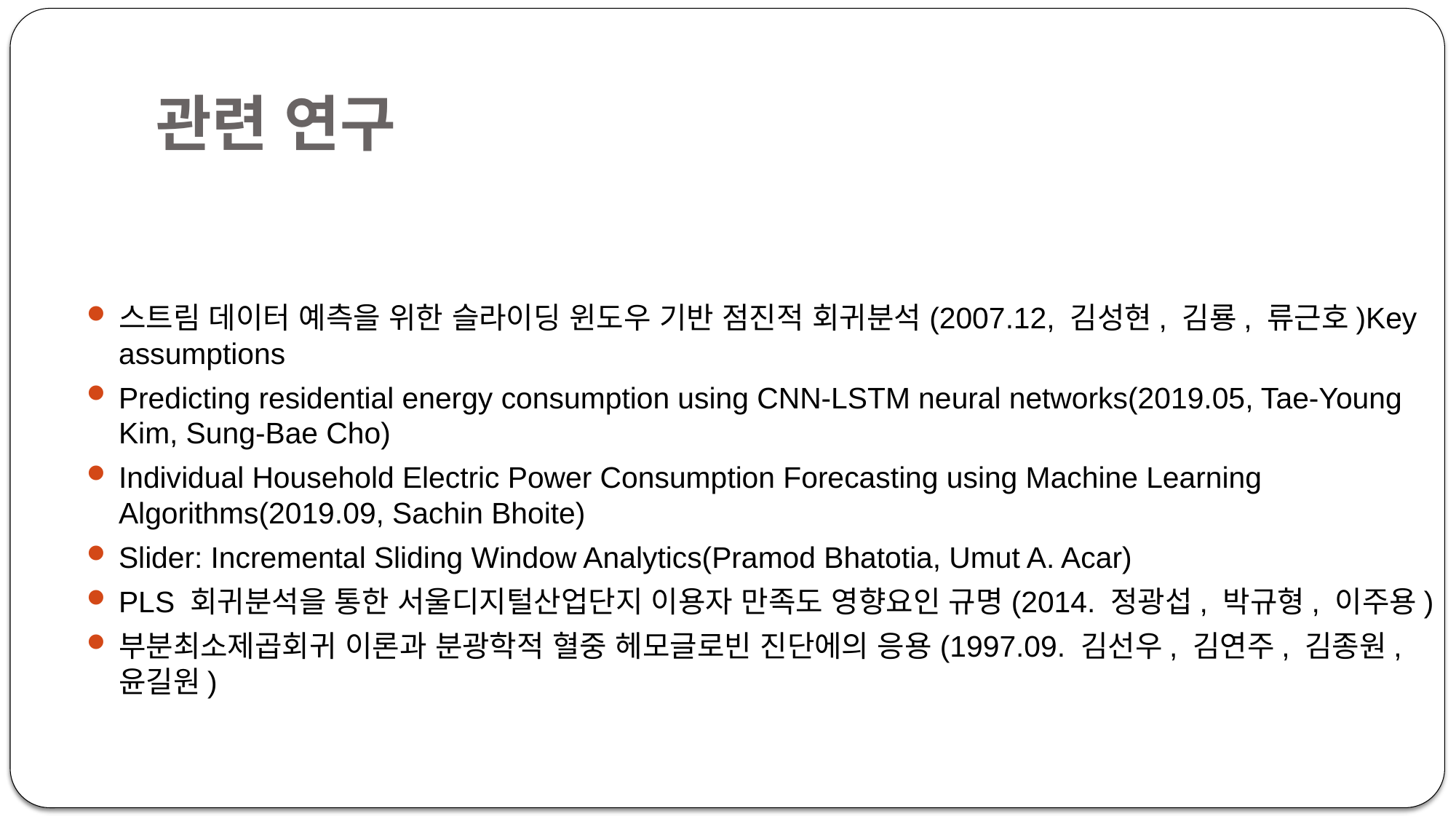

# 관련 연구
스트림 데이터 예측을 위한 슬라이딩 윈도우 기반 점진적 회귀분석(2007.12, 김성현, 김룡, 류근호)Key assumptions
Predicting residential energy consumption using CNN-LSTM neural networks(2019.05, Tae-Young Kim, Sung-Bae Cho)
Individual Household Electric Power Consumption Forecasting using Machine Learning Algorithms(2019.09, Sachin Bhoite)
Slider: Incremental Sliding Window Analytics(Pramod Bhatotia, Umut A. Acar)
PLS 회귀분석을 통한 서울디지털산업단지 이용자 만족도 영향요인 규명(2014. 정광섭, 박규형, 이주용)
부분최소제곱회귀 이론과 분광학적 혈중 헤모글로빈 진단에의 응용(1997.09. 김선우, 김연주, 김종원, 윤길원)